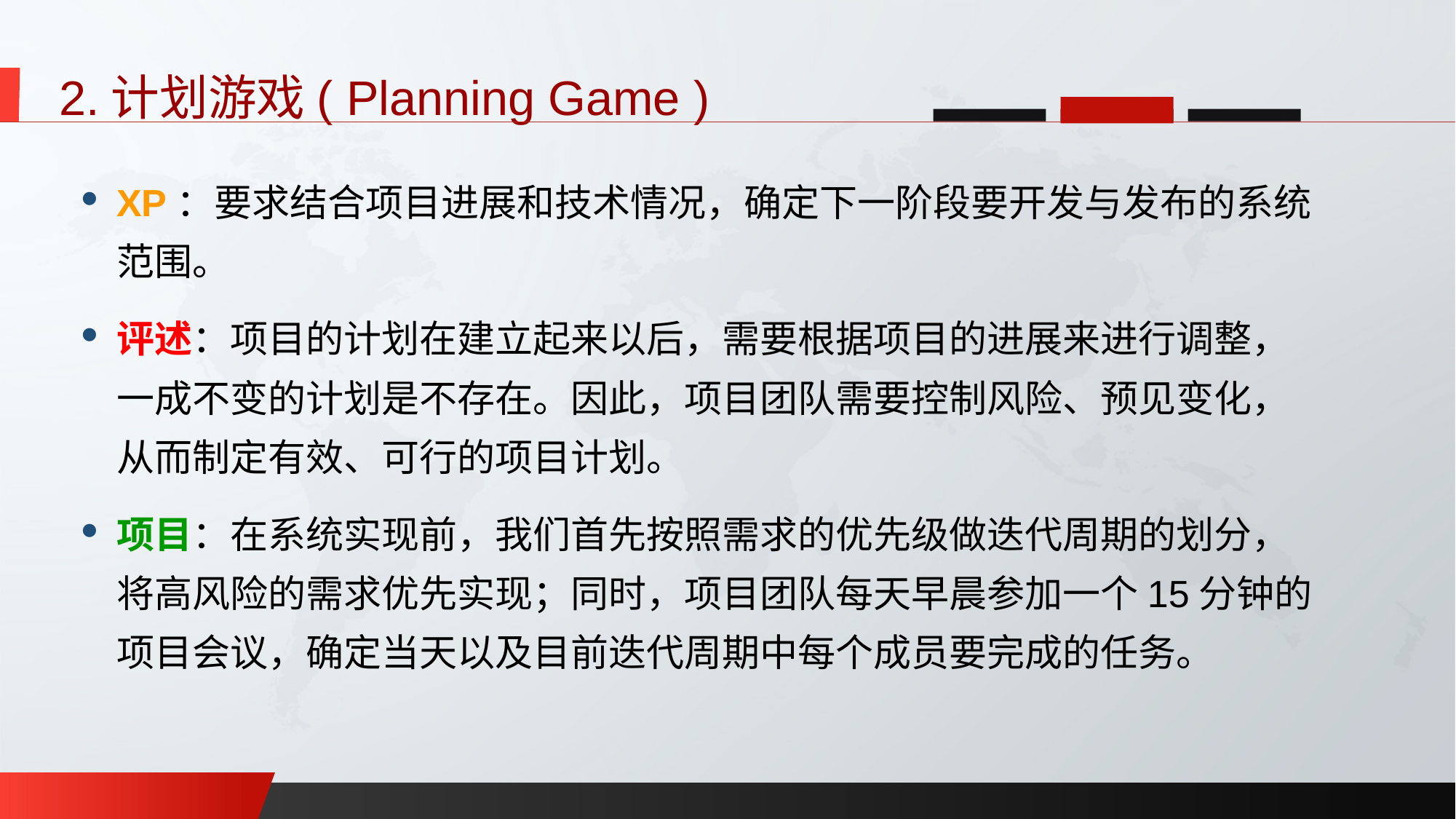

2.计划游戏( Planning Game )

XP：要求结合项目进展和技术情况，确定下一阶段要开发与发布的系统范围。
评述：项目的计划在建立起来以后，需要根据项目的进展来进行调整，一成不变的计划是不存在。因此，项目团队需要控制风险、预见变化，从而制定有效、可行的项目计划。
项目：在系统实现前，我们首先按照需求的优先级做迭代周期的划分，将高风险的需求优先实现；同时，项目团队每天早晨参加一个15分钟的项目会议，确定当天以及目前迭代周期中每个成员要完成的任务。